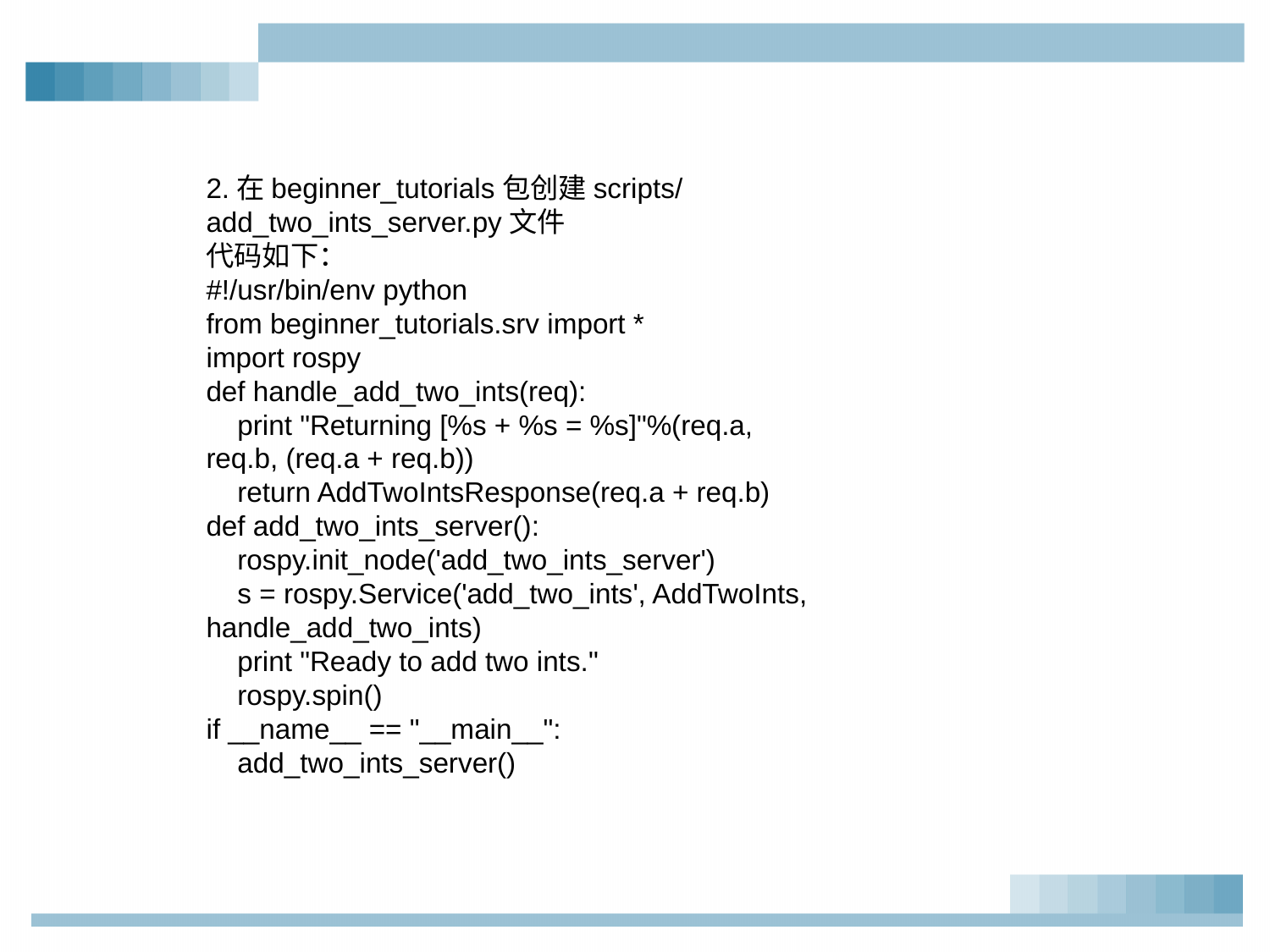

2.在beginner_tutorials包创建scripts/add_two_ints_server.py文件
代码如下：
#!/usr/bin/env python
from beginner_tutorials.srv import *
import rospy
def handle_add_two_ints(req):
    print "Returning [%s + %s = %s]"%(req.a, req.b, (req.a + req.b))
    return AddTwoIntsResponse(req.a + req.b)
def add_two_ints_server():
    rospy.init_node('add_two_ints_server')
    s = rospy.Service('add_two_ints', AddTwoInts, handle_add_two_ints)
    print "Ready to add two ints."
    rospy.spin()
if __name__ == "__main__":
    add_two_ints_server()